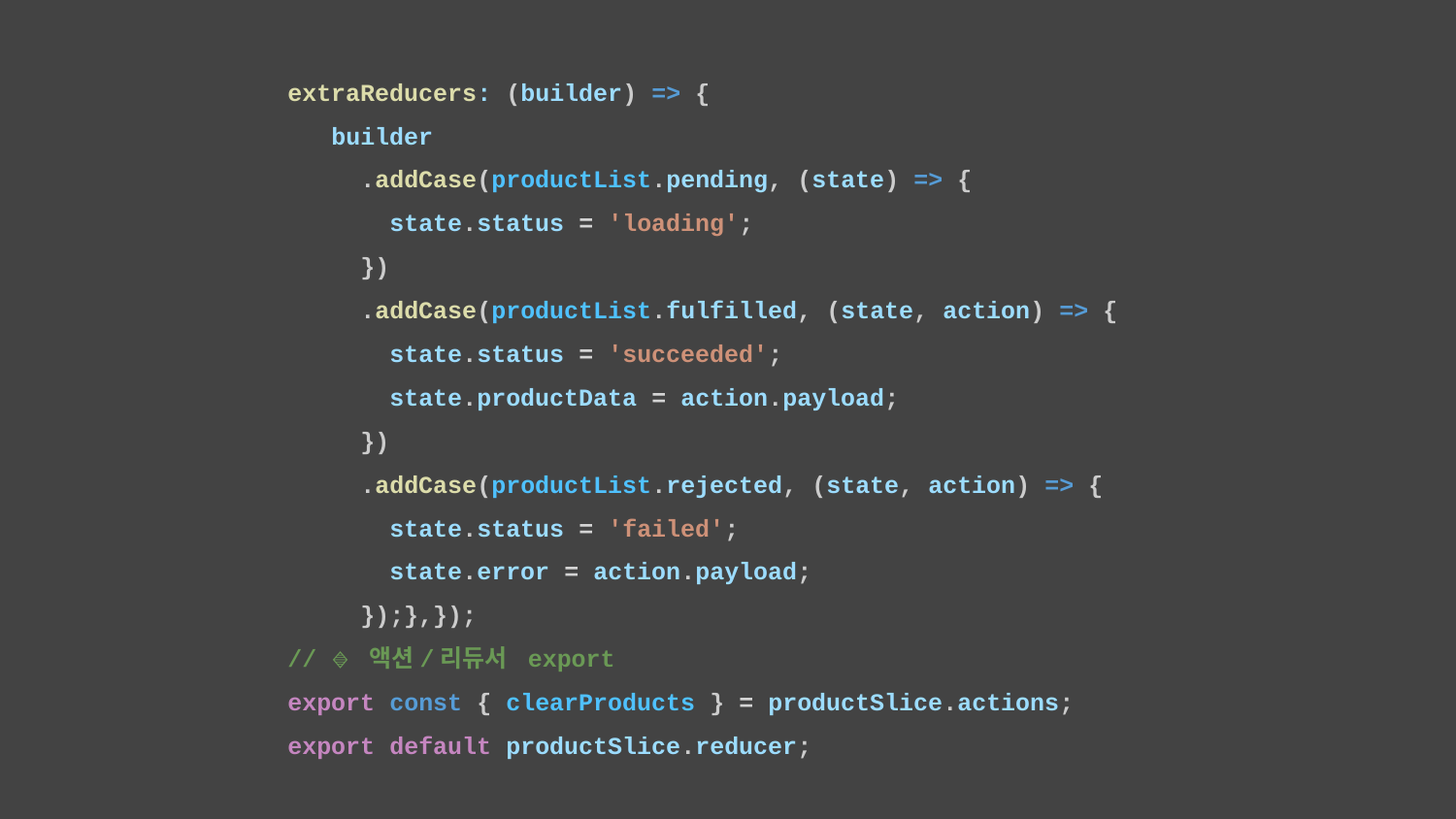

extraReducers: (builder) => {
   builder
     .addCase(productList.pending, (state) => {
       state.status = 'loading';
     })
     .addCase(productList.fulfilled, (state, action) => {
       state.status = 'succeeded';
       state.productData = action.payload;
     })
     .addCase(productList.rejected, (state, action) => {
       state.status = 'failed';
       state.error = action.payload;
     });},});
// 🔹 액션/리듀서 export
export const { clearProducts } = productSlice.actions;
export default productSlice.reducer;